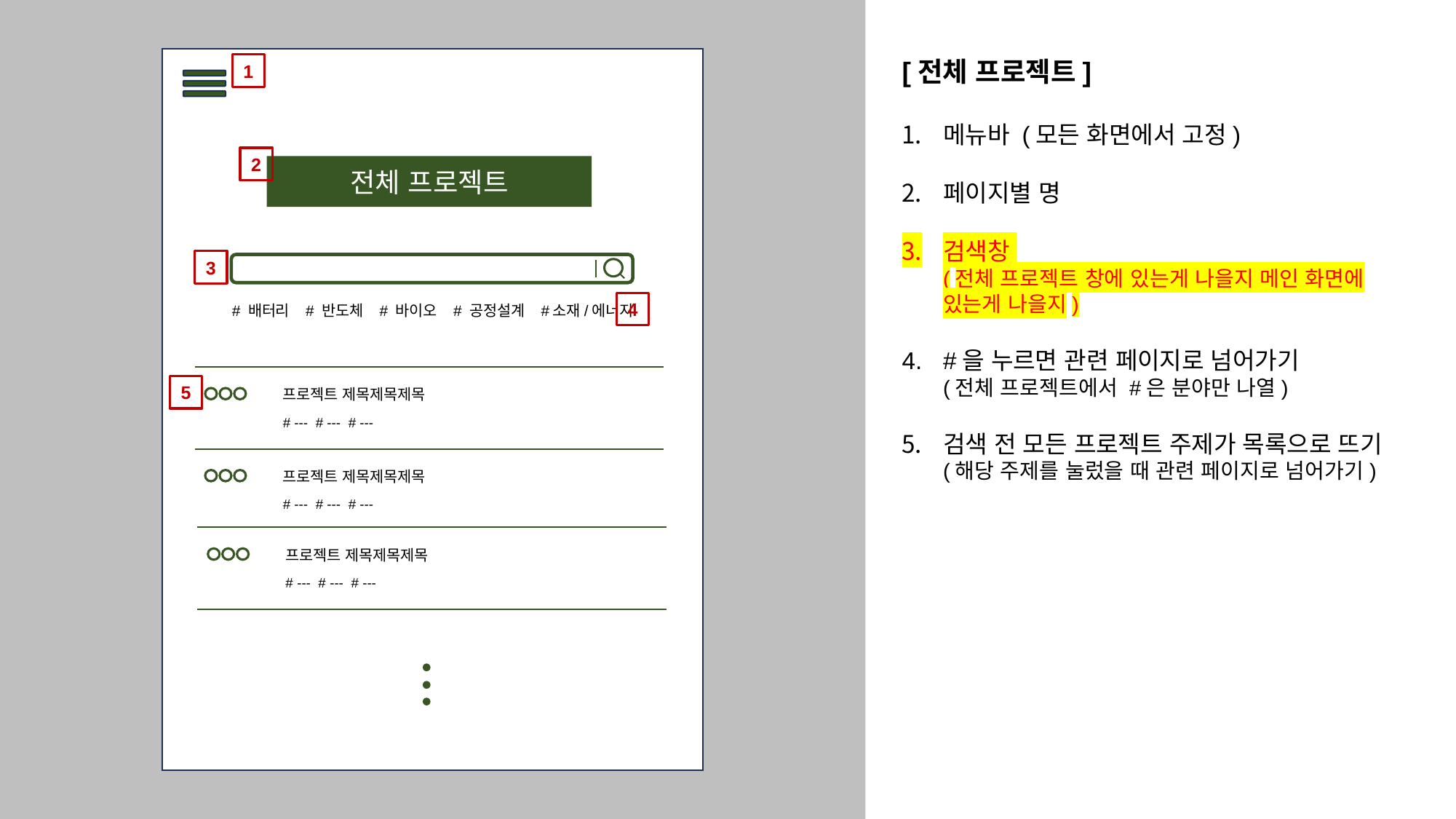

전체 프로젝트

[전체 프로젝트]

메뉴바 (모든 화면에서 고정)
페이지별 명
검색창
(전체 프로젝트 창에 있는게 나을지 메인 화면에 있는게 나을지)
#을 누르면 관련 페이지로 넘어가기
(전체 프로젝트에서 #은 분야만 나열)
검색 전 모든 프로젝트 주제가 목록으로 뜨기
(해당 주제를 눌렀을 때 관련 페이지로 넘어가기)
1

2
전체 프로젝트
3

4
# 배터리   # 반도체   # 바이오   # 공정설계   #소재/에너지
5
프로젝트 제목제목제목

# ---  # ---  # ---

프로젝트 제목제목제목

# ---  # ---  # ---

프로젝트 제목제목제목

# ---  # ---  # ---